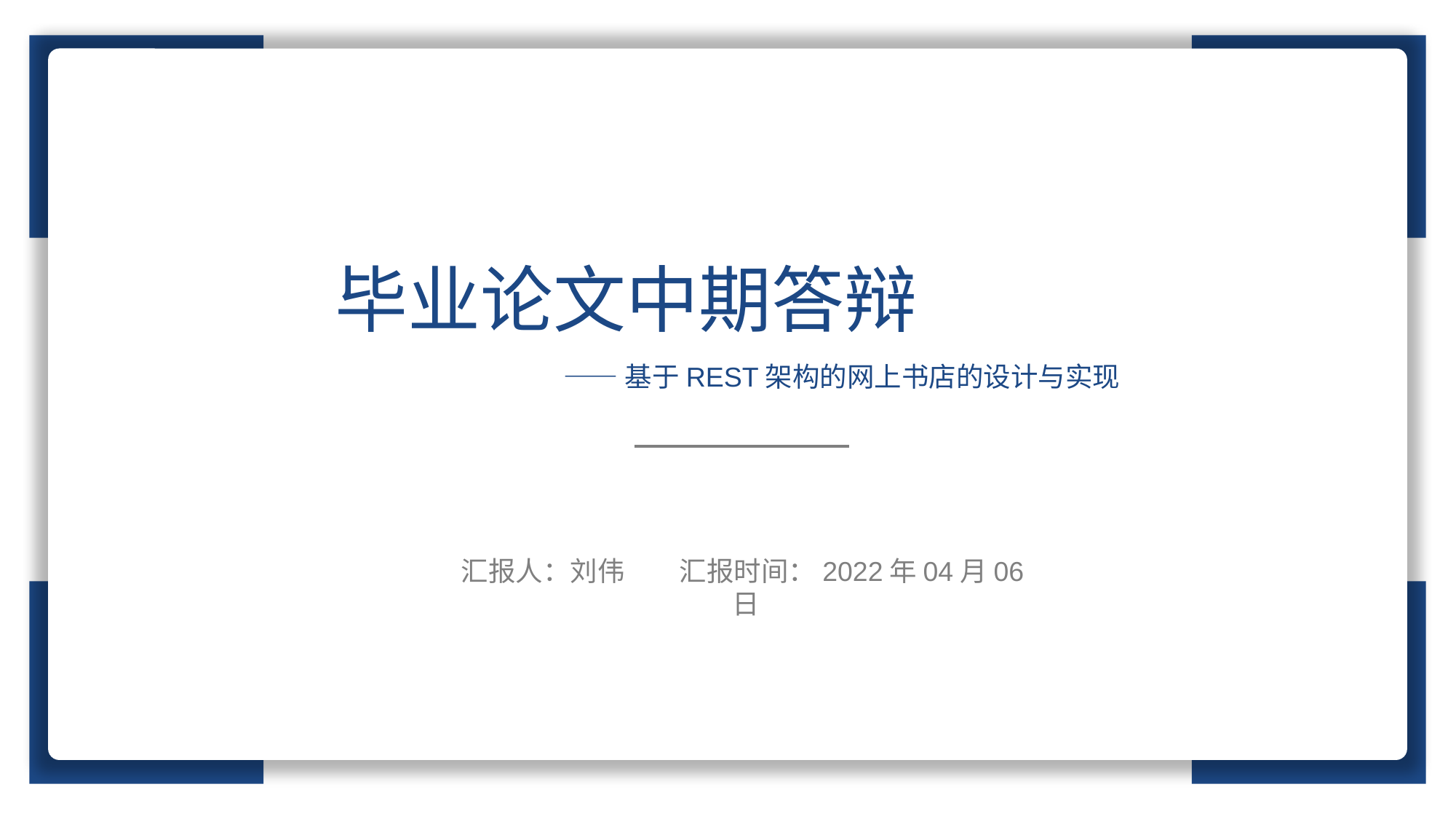

毕业论文中期答辩
——基于REST架构的网上书店的设计与实现
汇报人：刘伟	汇报时间：2022年04月06日